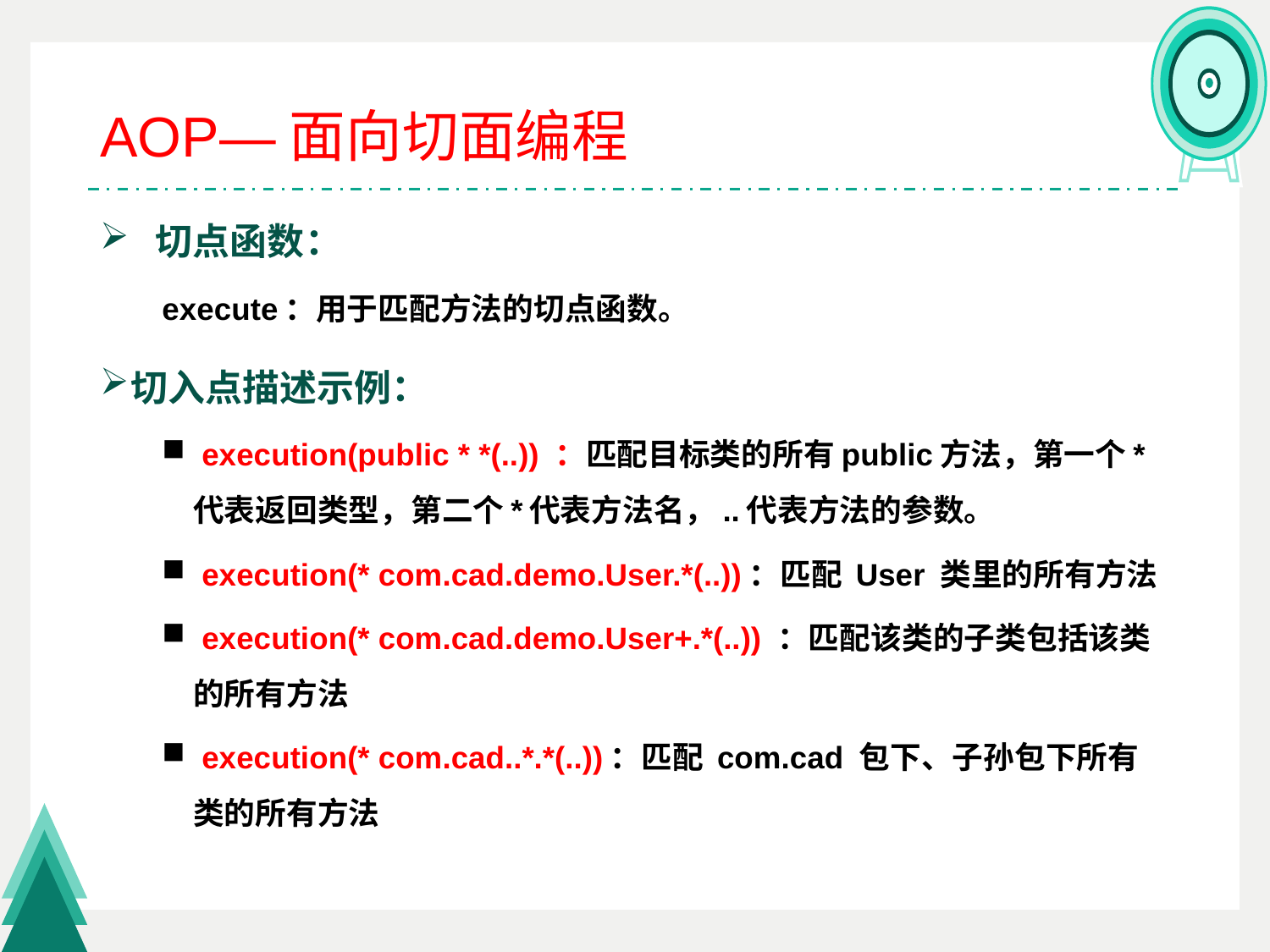

# AOP—面向切面编程
  切点函数：
execute：用于匹配方法的切点函数。
切入点描述示例：
 execution(public * *(..)) ：匹配目标类的所有public方法，第一个*代表返回类型，第二个*代表方法名，..代表方法的参数。
 execution(* com.cad.demo.User.*(..))：匹配 User 类里的所有方法
 execution(* com.cad.demo.User+.*(..)) ：匹配该类的子类包括该类的所有方法
 execution(* com.cad..*.*(..))：匹配 com.cad 包下、子孙包下所有类的所有方法